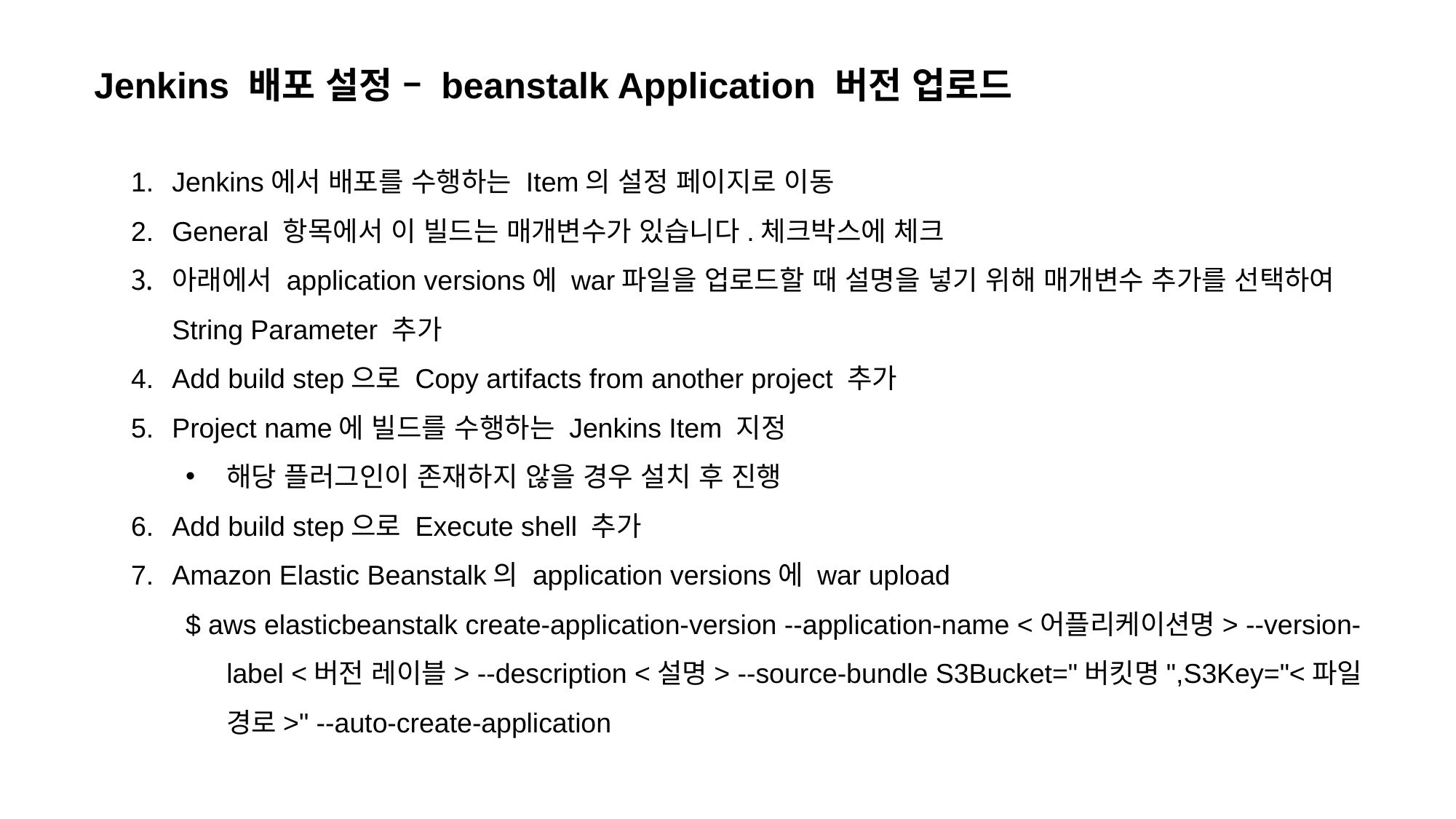

Jenkins 배포 설정 – beanstalk Application 버전 업로드
Jenkins에서 배포를 수행하는 Item의 설정 페이지로 이동
General 항목에서 이 빌드는 매개변수가 있습니다.체크박스에 체크
아래에서 application versions에 war파일을 업로드할 때 설명을 넣기 위해 매개변수 추가를 선택하여 String Parameter 추가
Add build step으로 Copy artifacts from another project 추가
Project name에 빌드를 수행하는 Jenkins Item 지정
해당 플러그인이 존재하지 않을 경우 설치 후 진행
Add build step으로 Execute shell 추가
Amazon Elastic Beanstalk의 application versions에 war upload
$ aws elasticbeanstalk create-application-version --application-name <어플리케이션명> --version-label <버전 레이블> --description <설명> --source-bundle S3Bucket="버킷명",S3Key="<파일 경로>" --auto-create-application